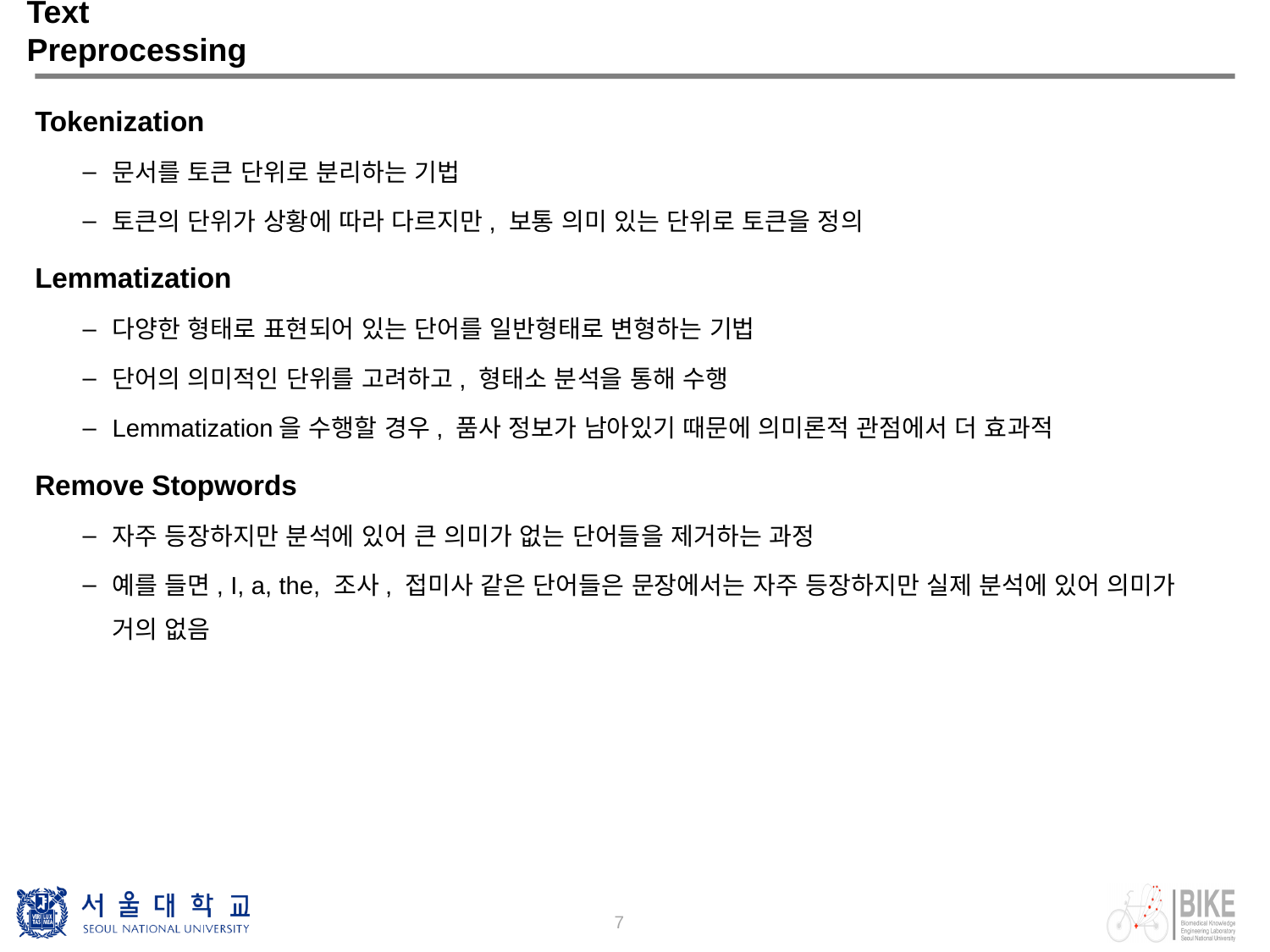

# Text Preprocessing
Tokenization
문서를 토큰 단위로 분리하는 기법
토큰의 단위가 상황에 따라 다르지만, 보통 의미 있는 단위로 토큰을 정의
Lemmatization
다양한 형태로 표현되어 있는 단어를 일반형태로 변형하는 기법
단어의 의미적인 단위를 고려하고, 형태소 분석을 통해 수행
Lemmatization을 수행할 경우, 품사 정보가 남아있기 때문에 의미론적 관점에서 더 효과적
Remove Stopwords
자주 등장하지만 분석에 있어 큰 의미가 없는 단어들을 제거하는 과정
예를 들면, I, a, the, 조사, 접미사 같은 단어들은 문장에서는 자주 등장하지만 실제 분석에 있어 의미가 거의 없음